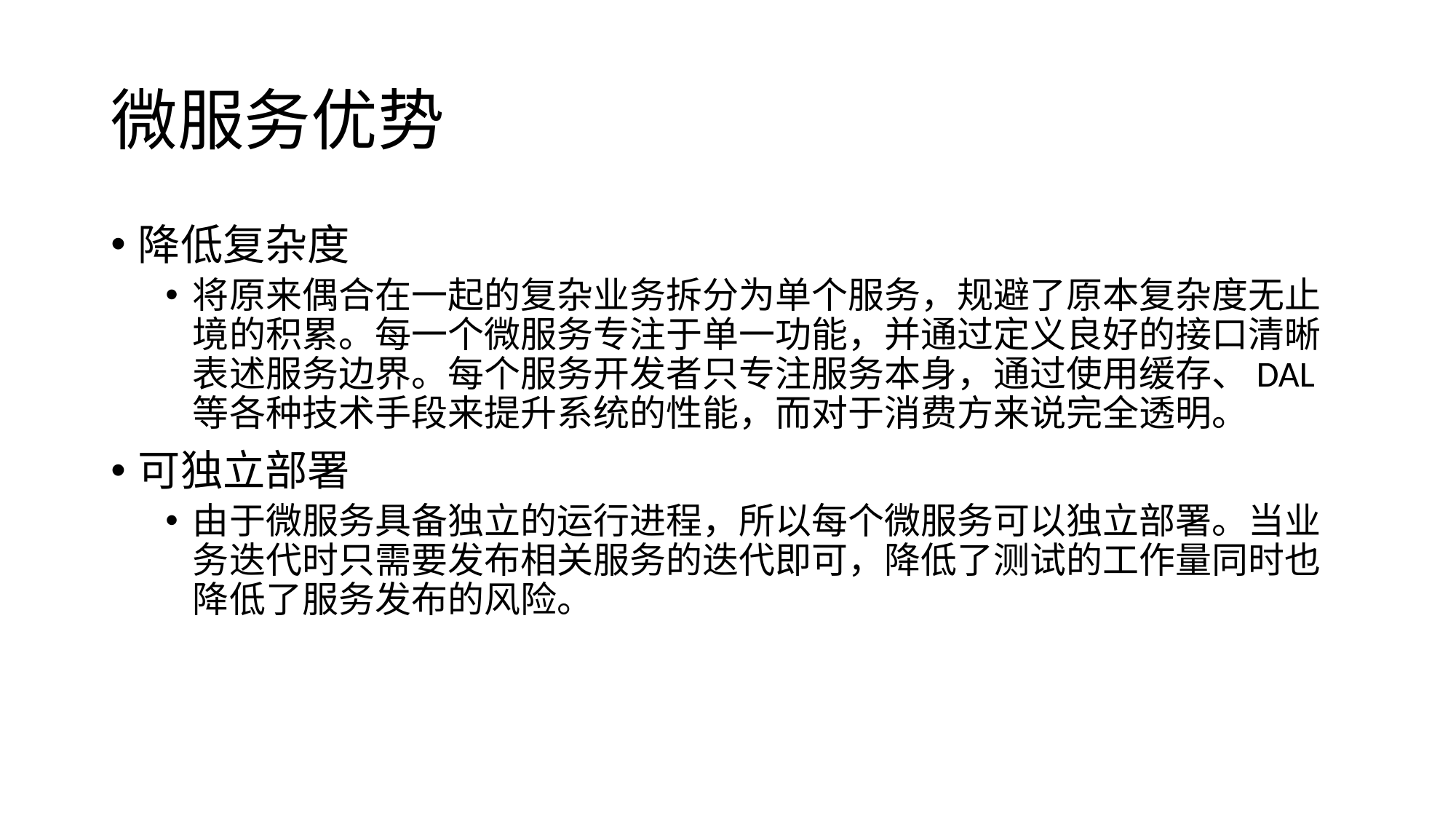

# 微服务优势
降低复杂度
将原来偶合在一起的复杂业务拆分为单个服务，规避了原本复杂度无止境的积累。每一个微服务专注于单一功能，并通过定义良好的接口清晰表述服务边界。每个服务开发者只专注服务本身，通过使用缓存、DAL等各种技术手段来提升系统的性能，而对于消费方来说完全透明。
可独立部署
由于微服务具备独立的运行进程，所以每个微服务可以独立部署。当业务迭代时只需要发布相关服务的迭代即可，降低了测试的工作量同时也降低了服务发布的风险。